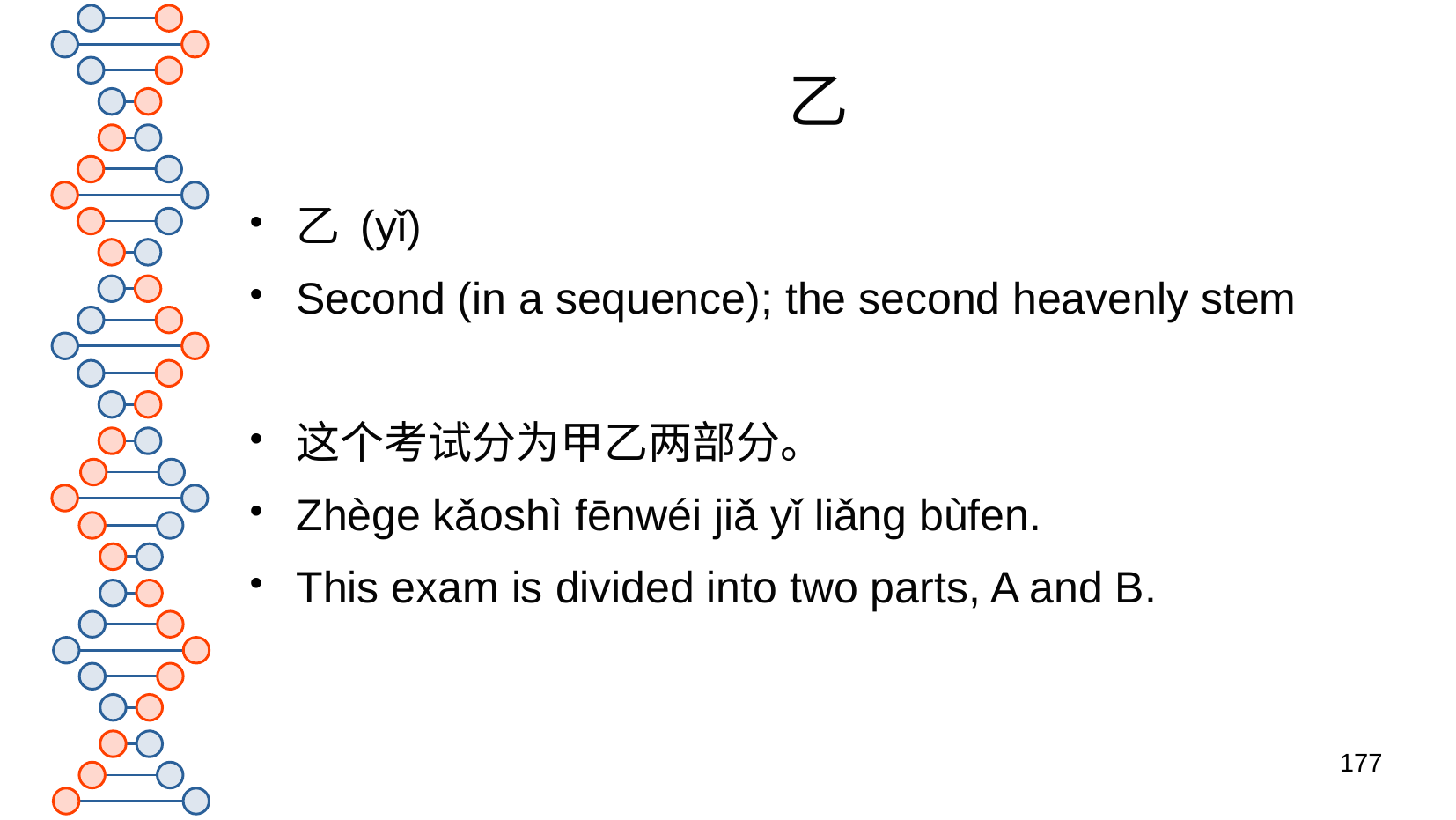

# 乙
乙 (yǐ)
Second (in a sequence); the second heavenly stem

这个考试分为甲乙两部分。
Zhège kǎoshì fēnwéi jiǎ yǐ liǎng bùfen.
This exam is divided into two parts, A and B.

177